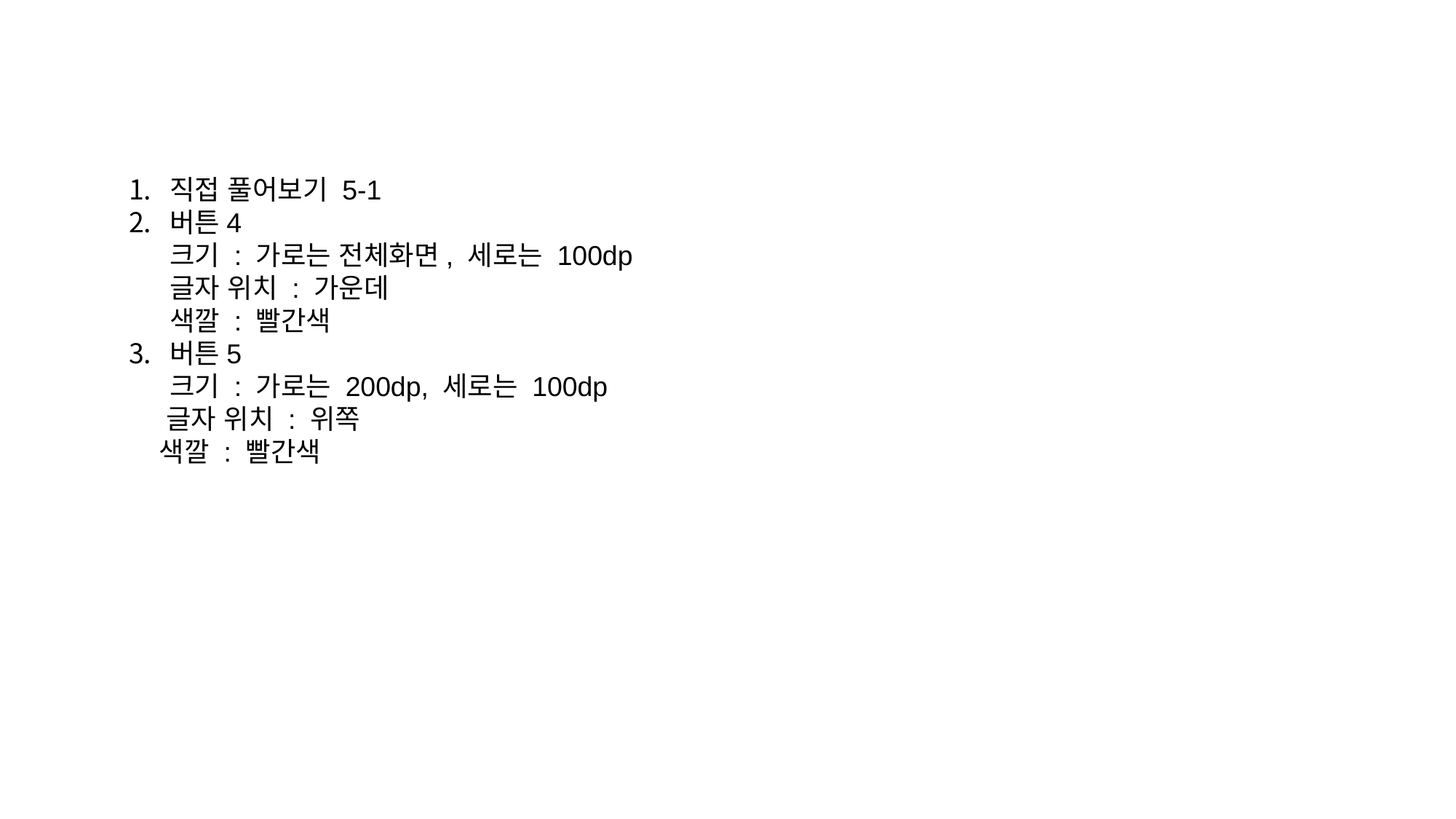

직접 풀어보기 5-1
버튼4
크기 : 가로는 전체화면, 세로는 100dp
글자 위치 : 가운데
색깔 : 빨간색
버튼5
크기 : 가로는 200dp, 세로는 100dp
    글자 위치 : 위쪽
    색깔 : 빨간색